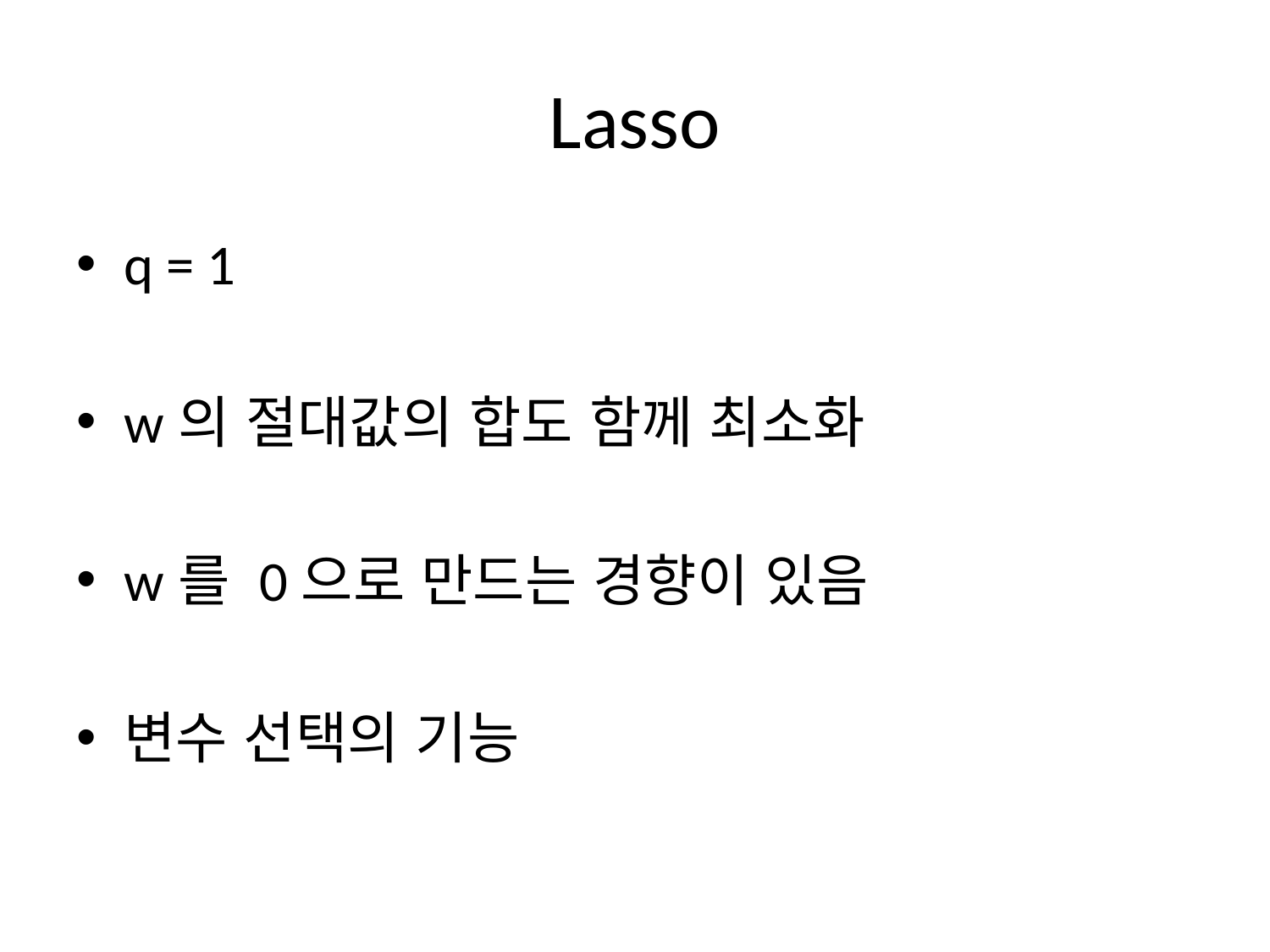

# Lasso
q = 1

w의 절대값의 합도 함께 최소화

w를 0으로 만드는 경향이 있음

변수 선택의 기능
12